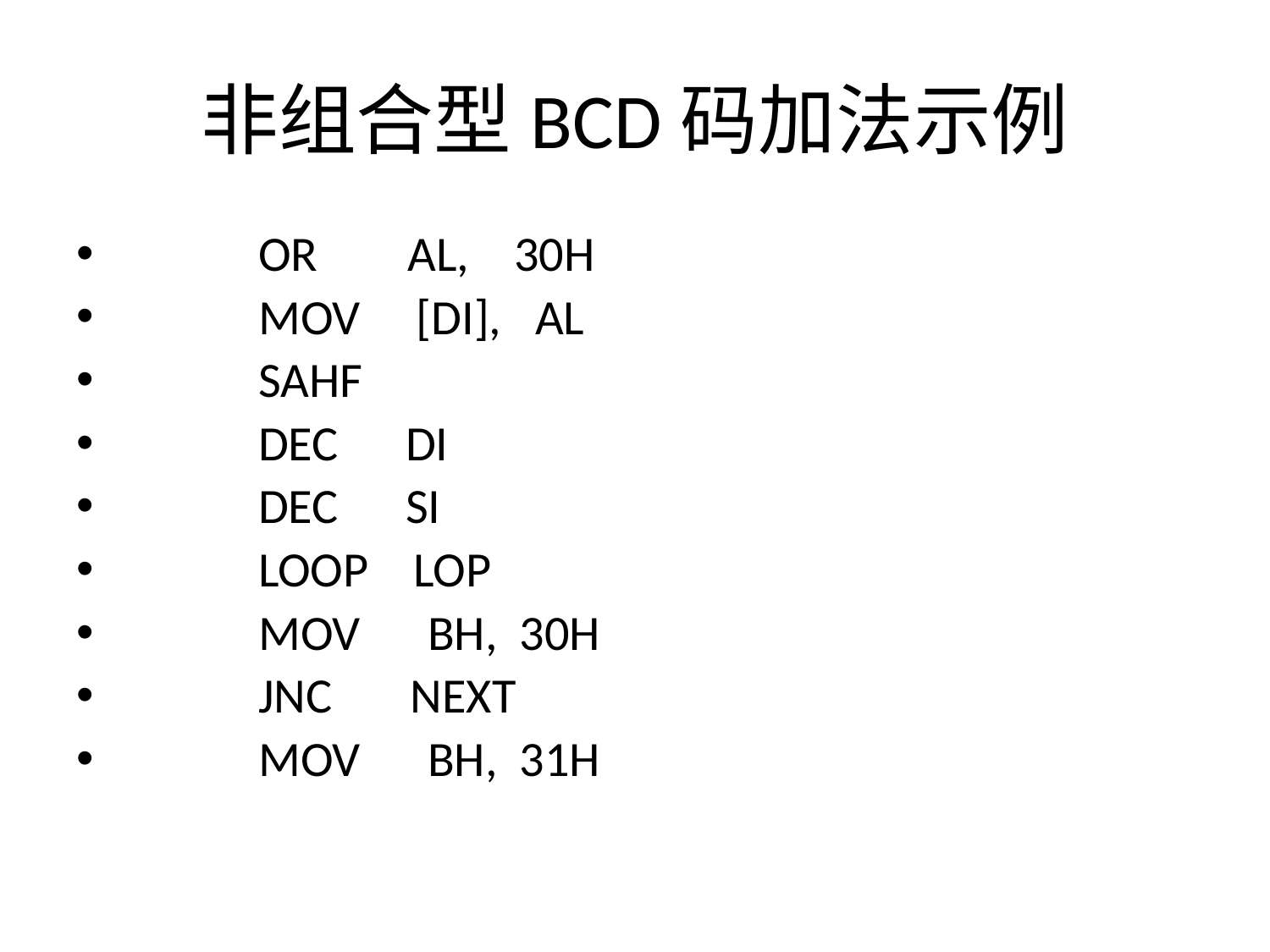

# 非组合型BCD码加法示例
            OR        AL,    30H
            MOV     [DI],   AL
            SAHF
            DEC      DI
            DEC      SI
            LOOP    LOP
            MOV      BH,  30H
            JNC       NEXT
            MOV      BH,  31H